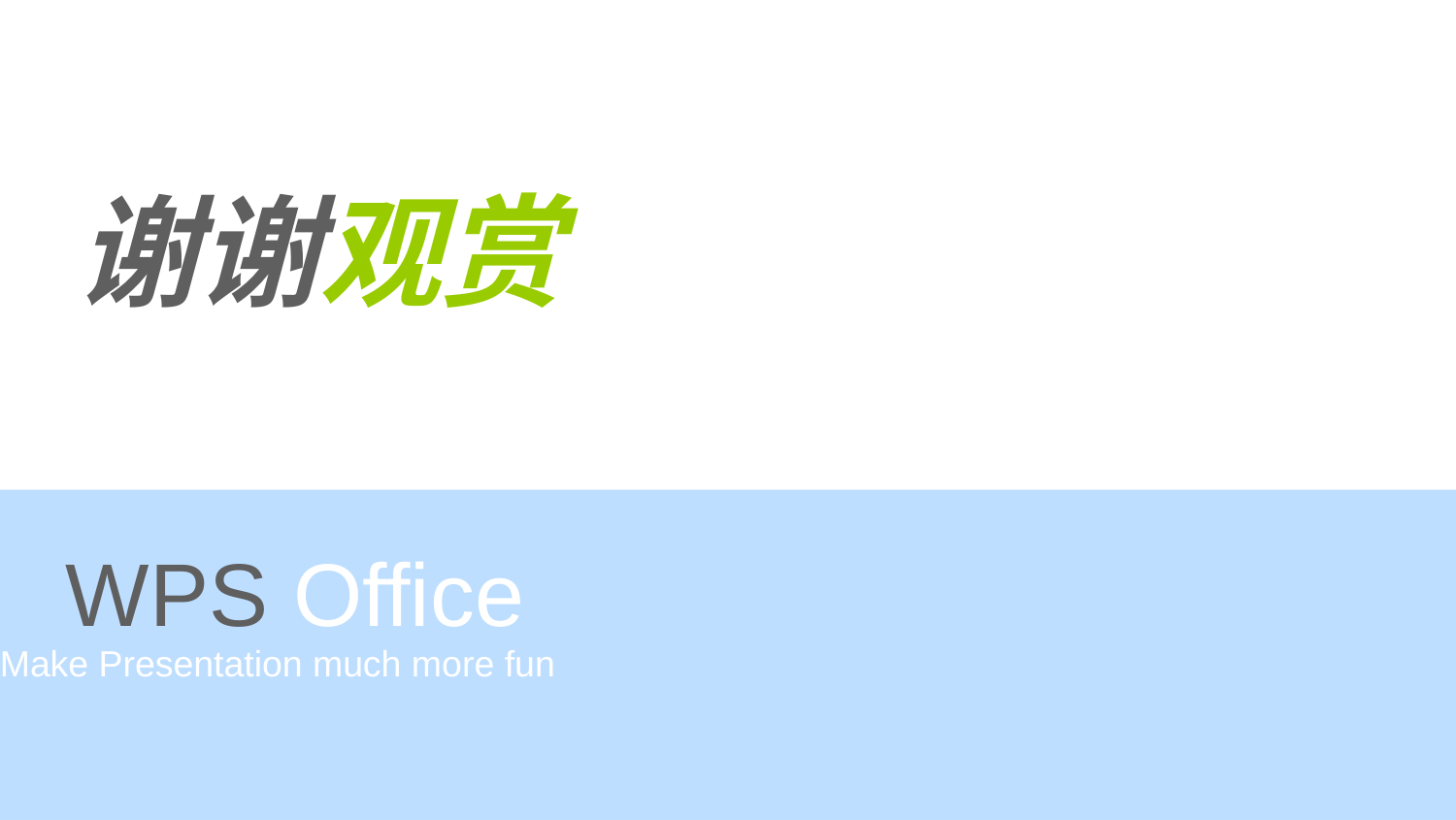

谢谢观赏

WPS Office
Make Presentation much more fun